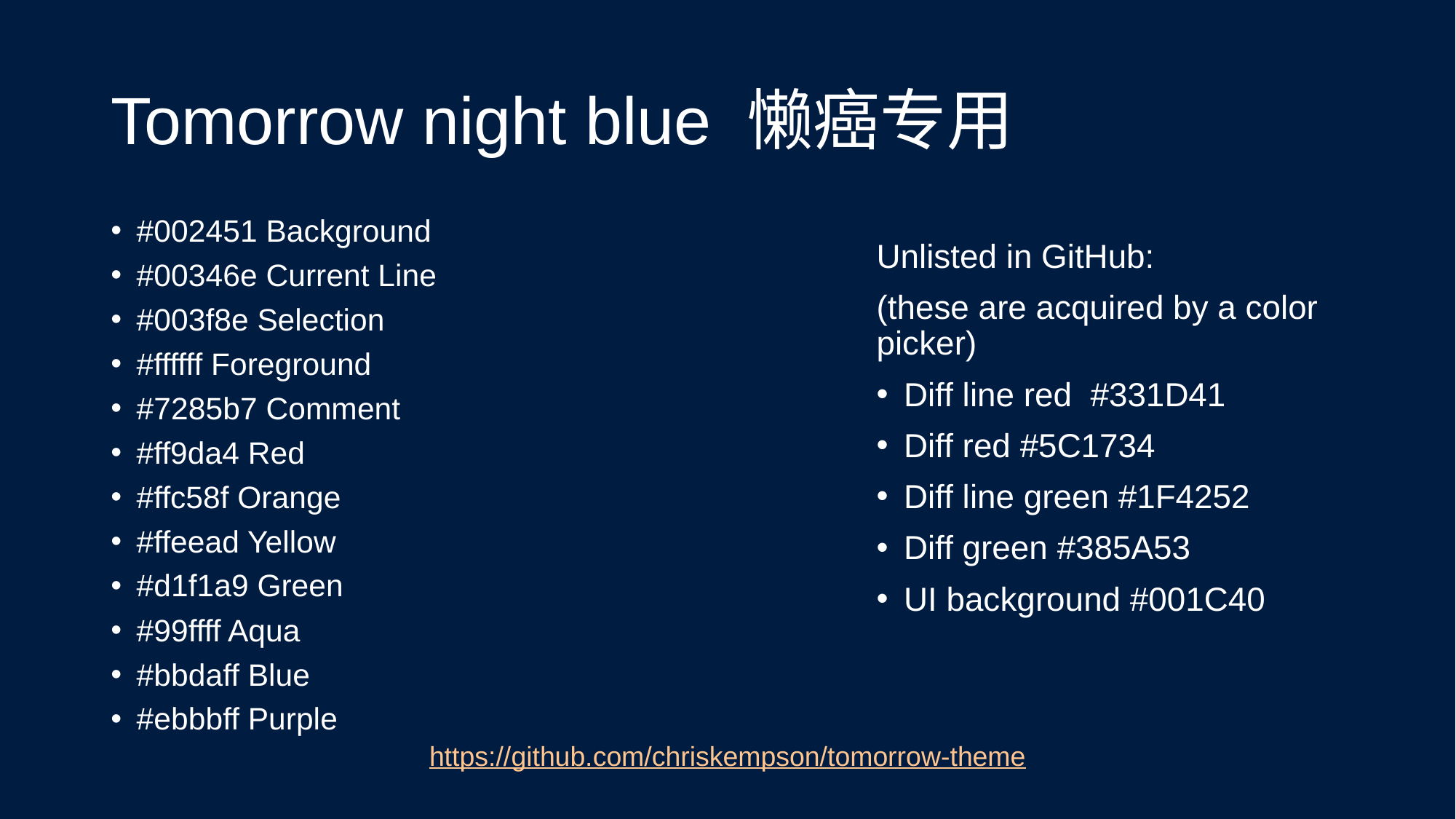

# Tomorrow night blue 懒癌专用
#002451 Background
#00346e Current Line
#003f8e Selection
#ffffff Foreground
#7285b7 Comment
#ff9da4 Red
#ffc58f Orange
#ffeead Yellow
#d1f1a9 Green
#99ffff Aqua
#bbdaff Blue
#ebbbff Purple
Unlisted in GitHub:
(these are acquired by a color picker)
Diff line red  #331D41
Diff red #5C1734
Diff line green #1F4252
Diff green #385A53
UI background #001C40
https://github.com/chriskempson/tomorrow-theme